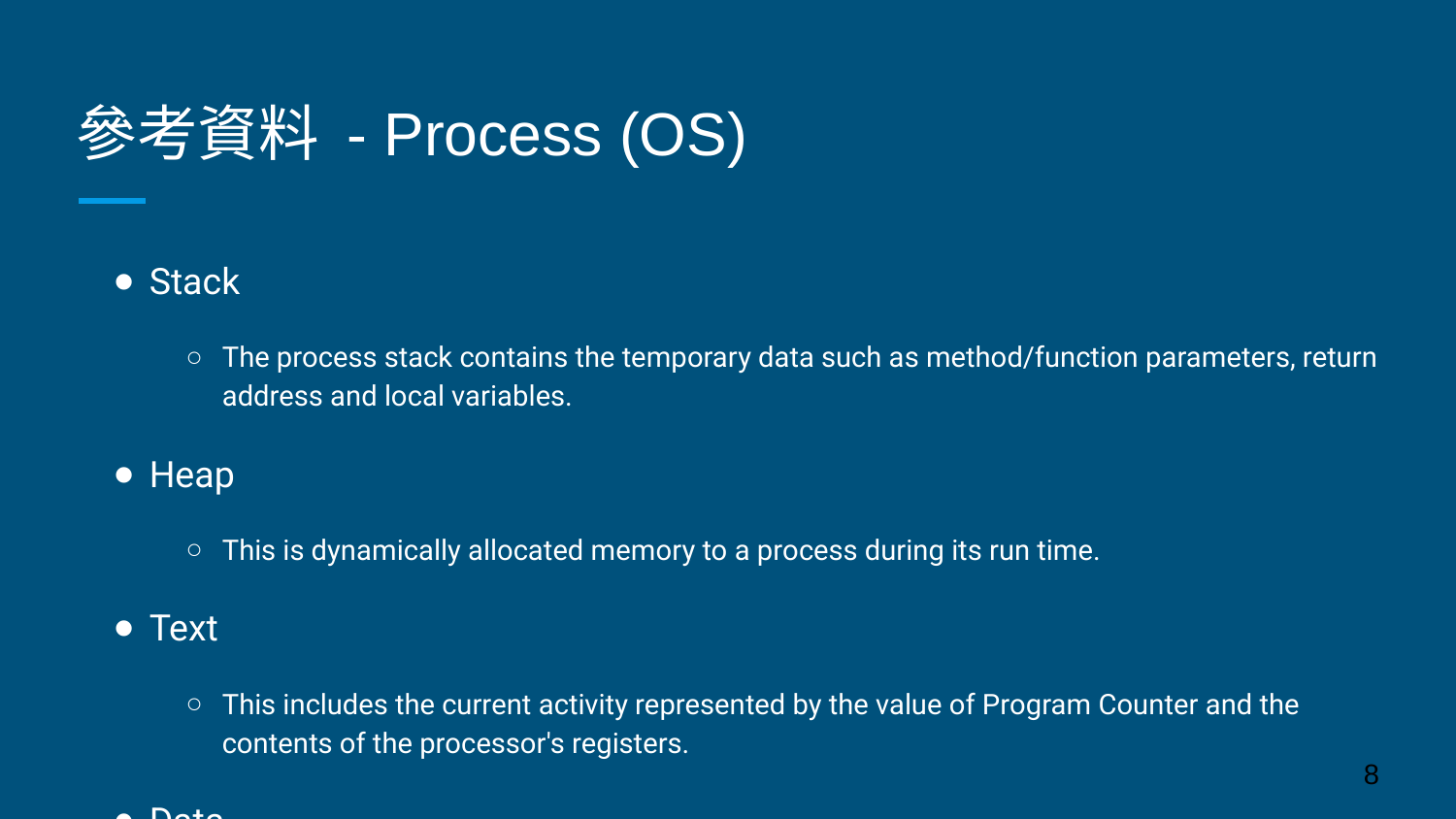

# 參考資料 - Process (OS)
Stack
The process stack contains the temporary data such as method/function parameters, return address and local variables.
Heap
This is dynamically allocated memory to a process during its run time.
Text
This includes the current activity represented by the value of Program Counter and the contents of the processor's registers.
Data
This section contains the global and static variables.
8